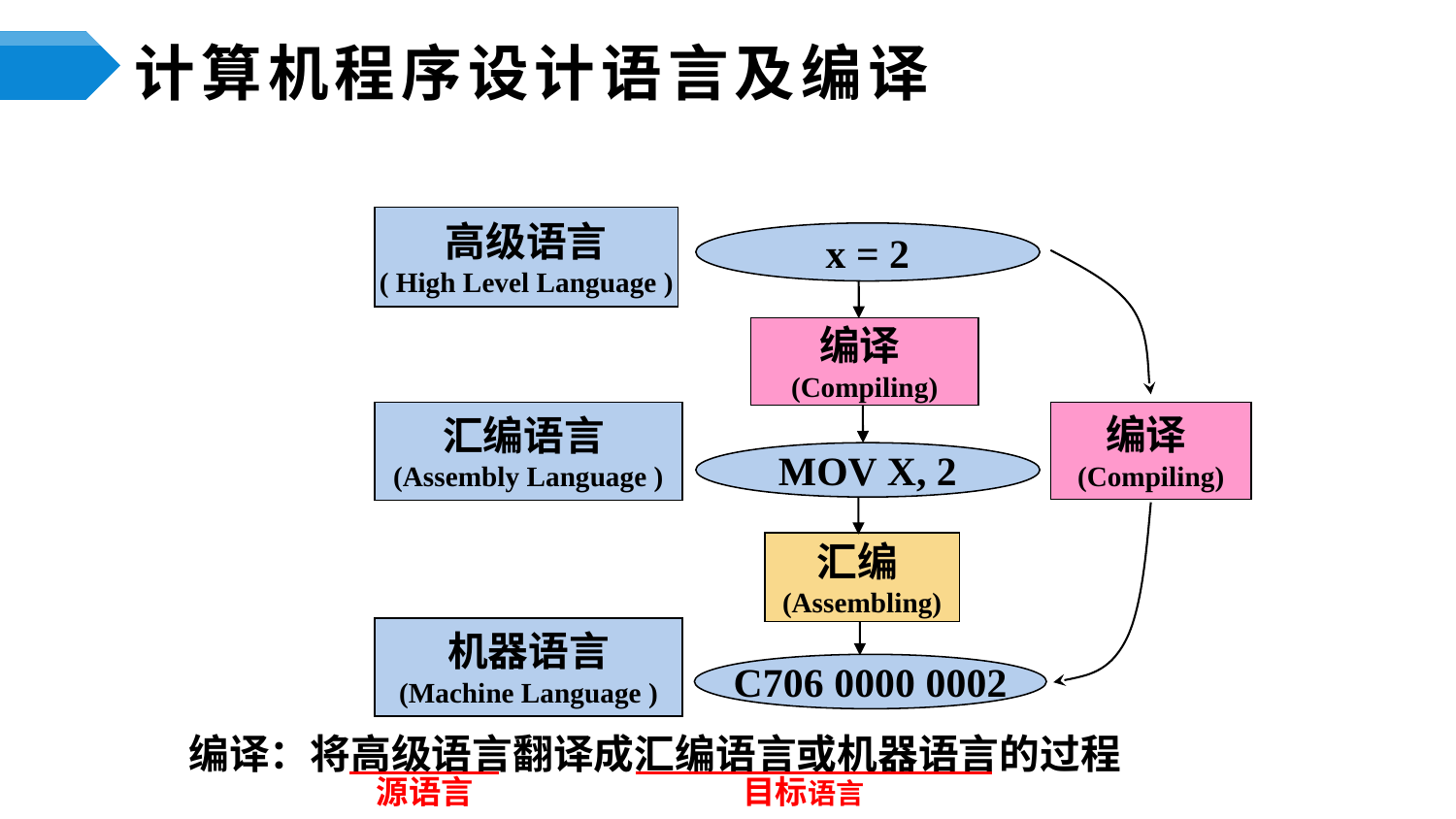

# 计算机程序设计语言及编译
高级语言
( High Level Language )
汇编语言
(Assembly Language )
机器语言
(Machine Language )
x = 2

编译
(Compiling)

编译
(Compiling)

MOV X, 2

汇编
(Assembling)

C706 0000 0002
编译：将高级语言翻译成汇编语言或机器语言的过程
源语言
目标语言